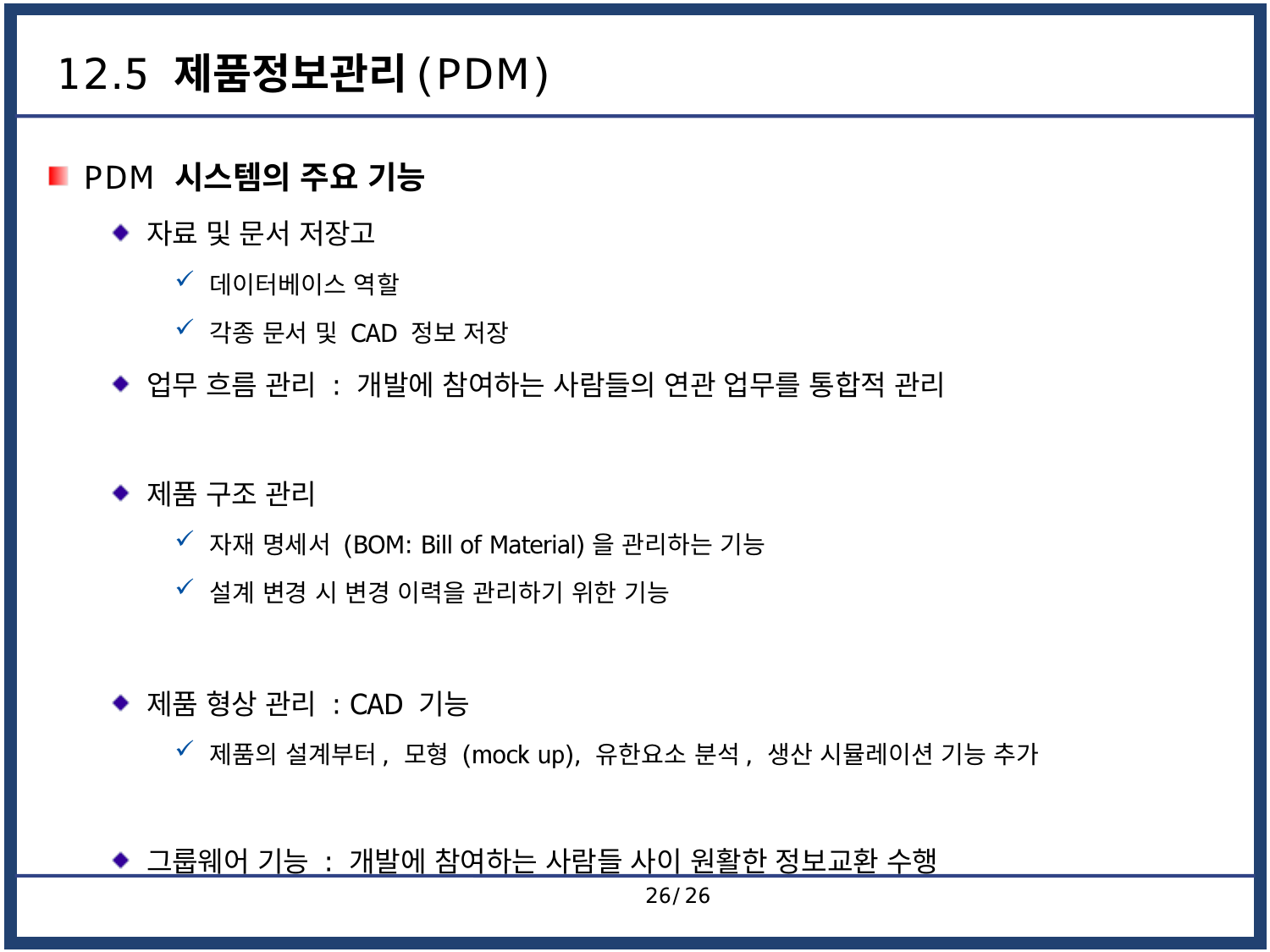

# 12.5 제품정보관리(PDM)
PDM 시스템의 주요 기능
자료 및 문서 저장고
데이터베이스 역할
각종 문서 및 CAD 정보 저장
업무 흐름 관리 : 개발에 참여하는 사람들의 연관 업무를 통합적 관리

제품 구조 관리
자재 명세서 (BOM: Bill of Material)을 관리하는 기능
설계 변경 시 변경 이력을 관리하기 위한 기능

제품 형상 관리 : CAD 기능
제품의 설계부터, 모형 (mock up), 유한요소 분석, 생산 시뮬레이션 기능 추가

그룹웨어 기능 : 개발에 참여하는 사람들 사이 원활한 정보교환 수행